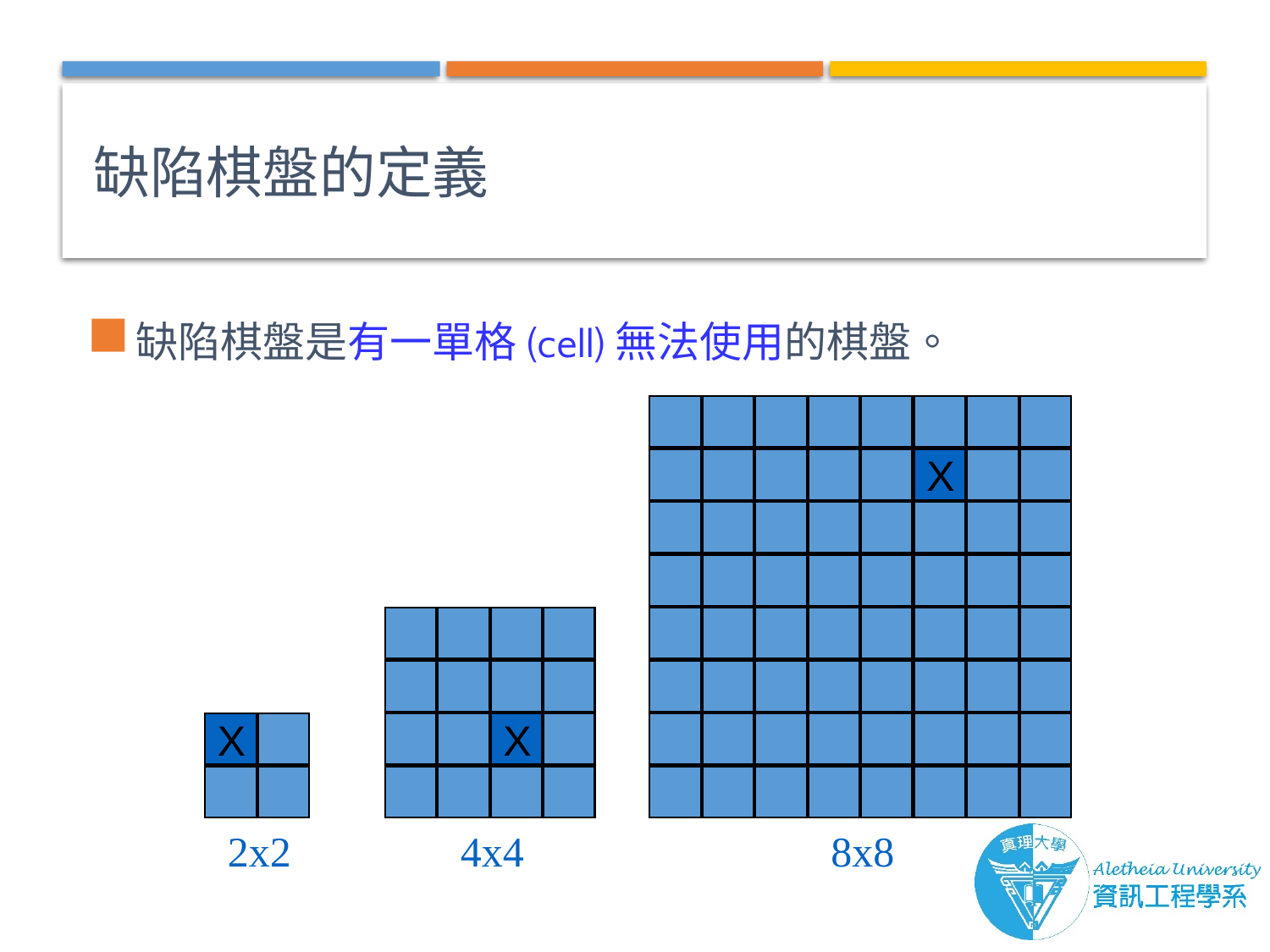

# 缺陷棋盤的定義
缺陷棋盤是有一單格(cell)無法使用的棋盤。

X

8x8

X

4x4
X

2x2